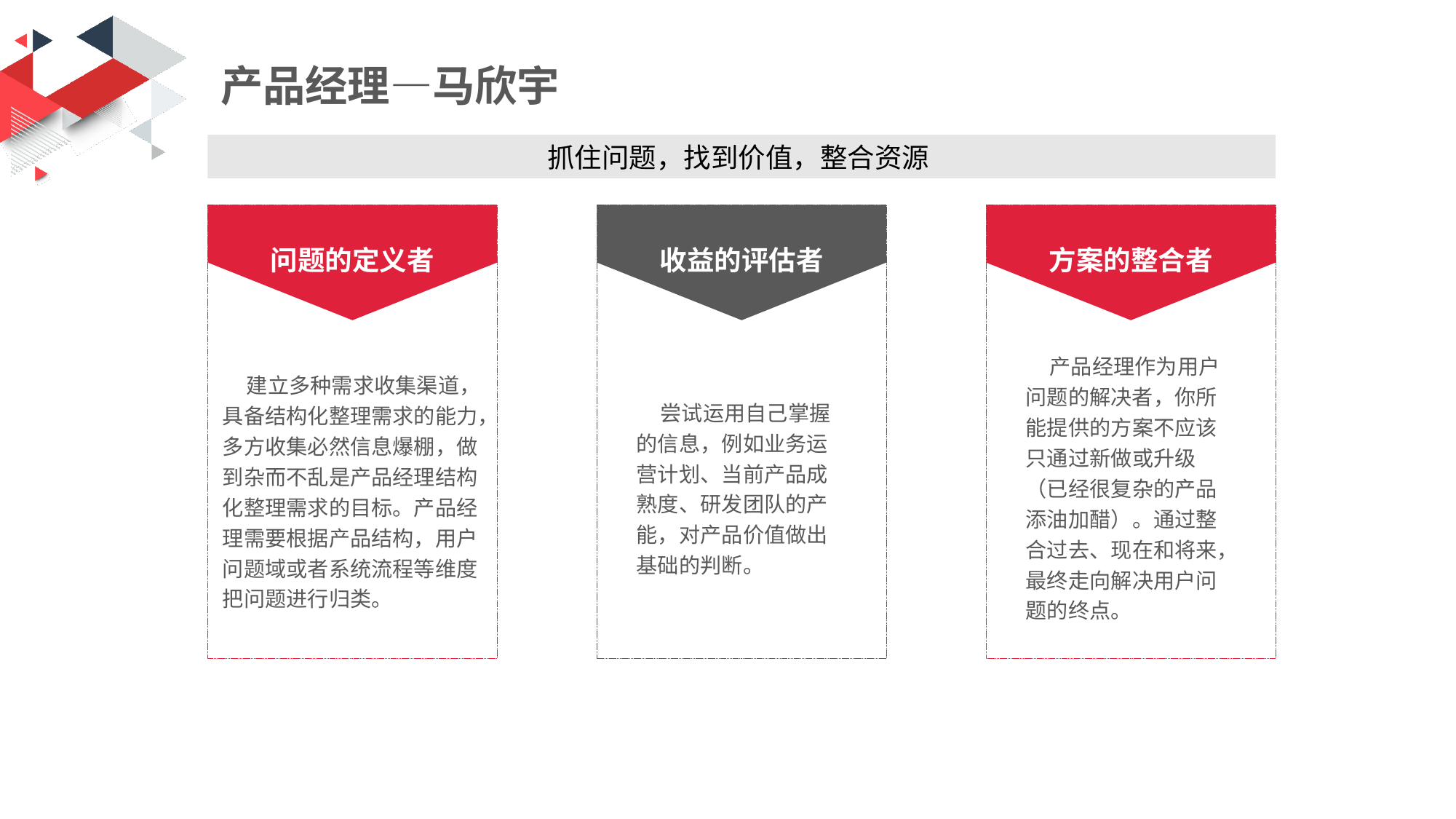

产品经理—马欣宇
抓住问题，找到价值，整合资源

问题的定义者
    建立多种需求收集渠道，具备结构化整理需求的能力，多方收集必然信息爆棚，做到杂而不乱是产品经理结构化整理需求的目标。产品经理需要根据产品结构，用户问题域或者系统流程等维度把问题进行归类。

收益的评估者
    尝试运用自己掌握的信息，例如业务运营计划、当前产品成熟度、研发团队的产能，对产品价值做出基础的判断。

方案的整合者
    产品经理作为用户问题的解决者，你所能提供的方案不应该只通过新做或升级（已经很复杂的产品添油加醋）。通过整合过去、现在和将来，最终走向解决用户问题的终点。